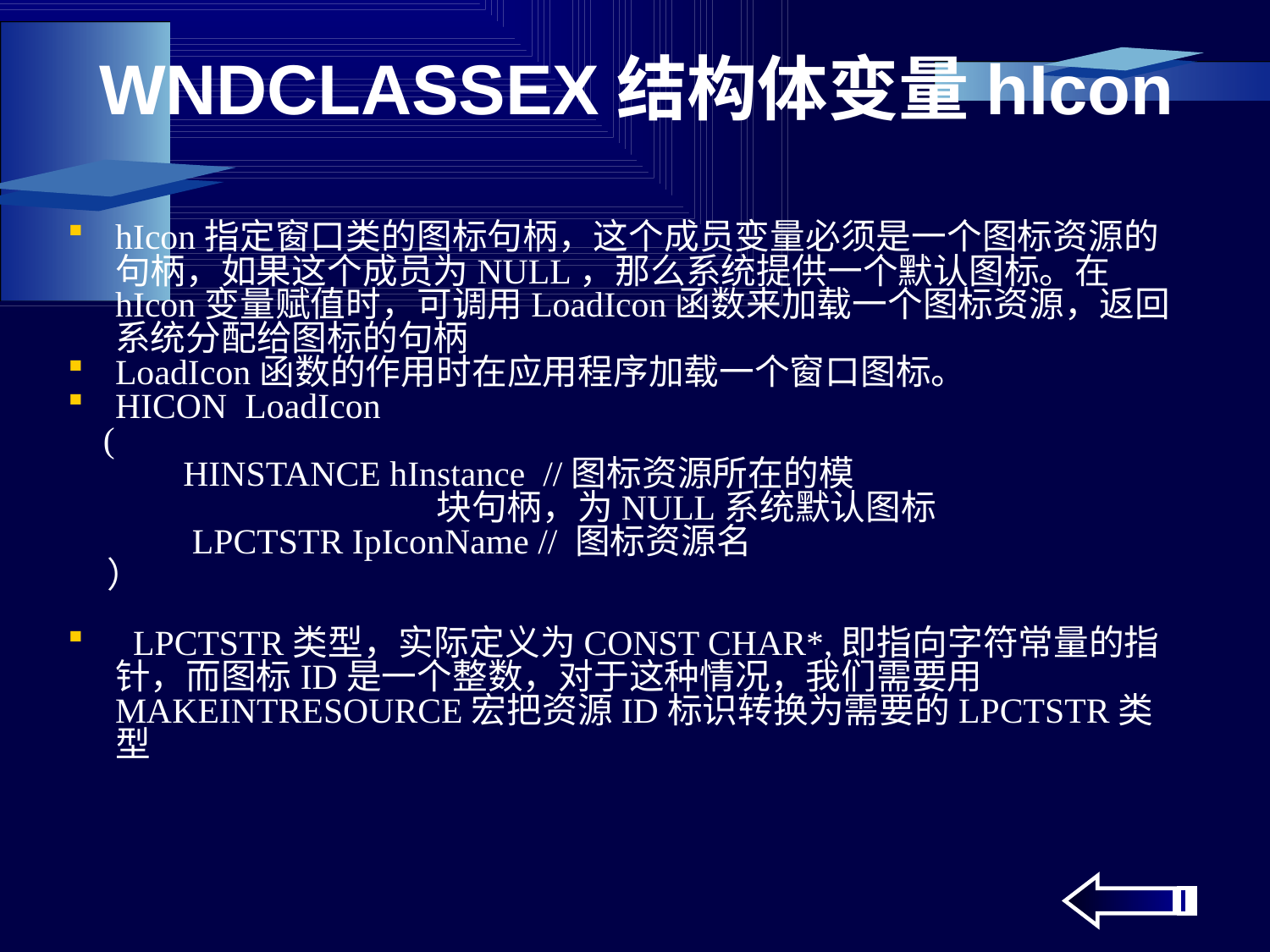

# WNDCLASSEX结构体变量hIcon
hIcon指定窗口类的图标句柄，这个成员变量必须是一个图标资源的句柄，如果这个成员为NULL，那么系统提供一个默认图标。在hIcon变量赋值时，可调用LoadIcon函数来加载一个图标资源，返回系统分配给图标的句柄
LoadIcon函数的作用时在应用程序加载一个窗口图标。
HICON  LoadIcon
    (
             HINSTANCE hInstance  //图标资源所在的模
                                              块句柄，为NULL系统默认图标
              LPCTSTR IpIconName // 图标资源名
    ）

  LPCTSTR类型，实际定义为CONST CHAR*,即指向字符常量的指针，而图标ID是一个整数，对于这种情况，我们需要用MAKEINTRESOURCE宏把资源ID标识转换为需要的LPCTSTR类型